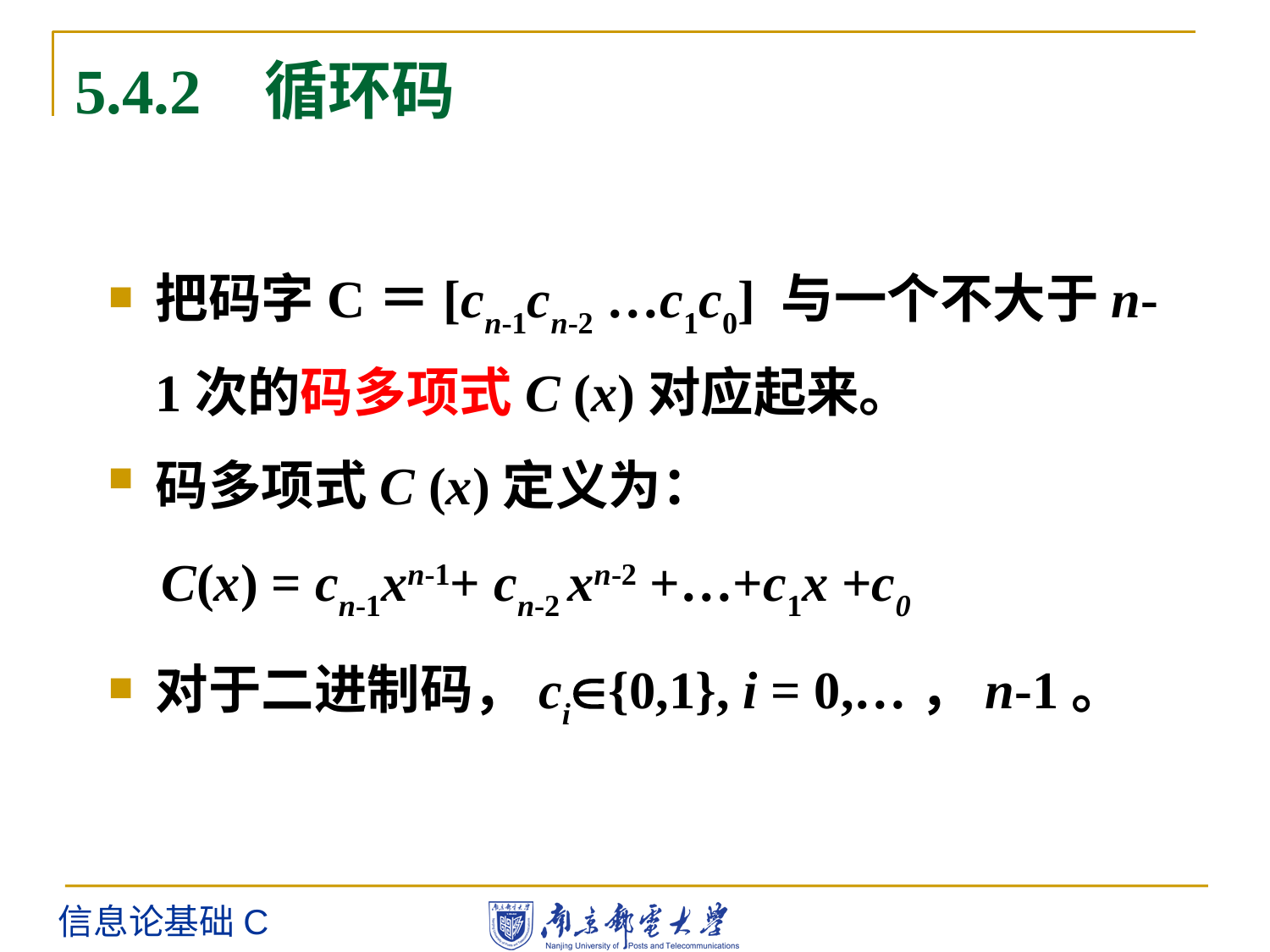

5.4.2   循环码
把码字C＝[cn-1cn-2 …c1c0] 与一个不大于n-1次的码多项式C (x)对应起来。
码多项式C (x)定义为：
    C(x) = cn-1xn-1+ cn-2 xn-2 +…+c1x +c0
对于二进制码，ci∈{0,1}, i = 0,…，n-1。
62